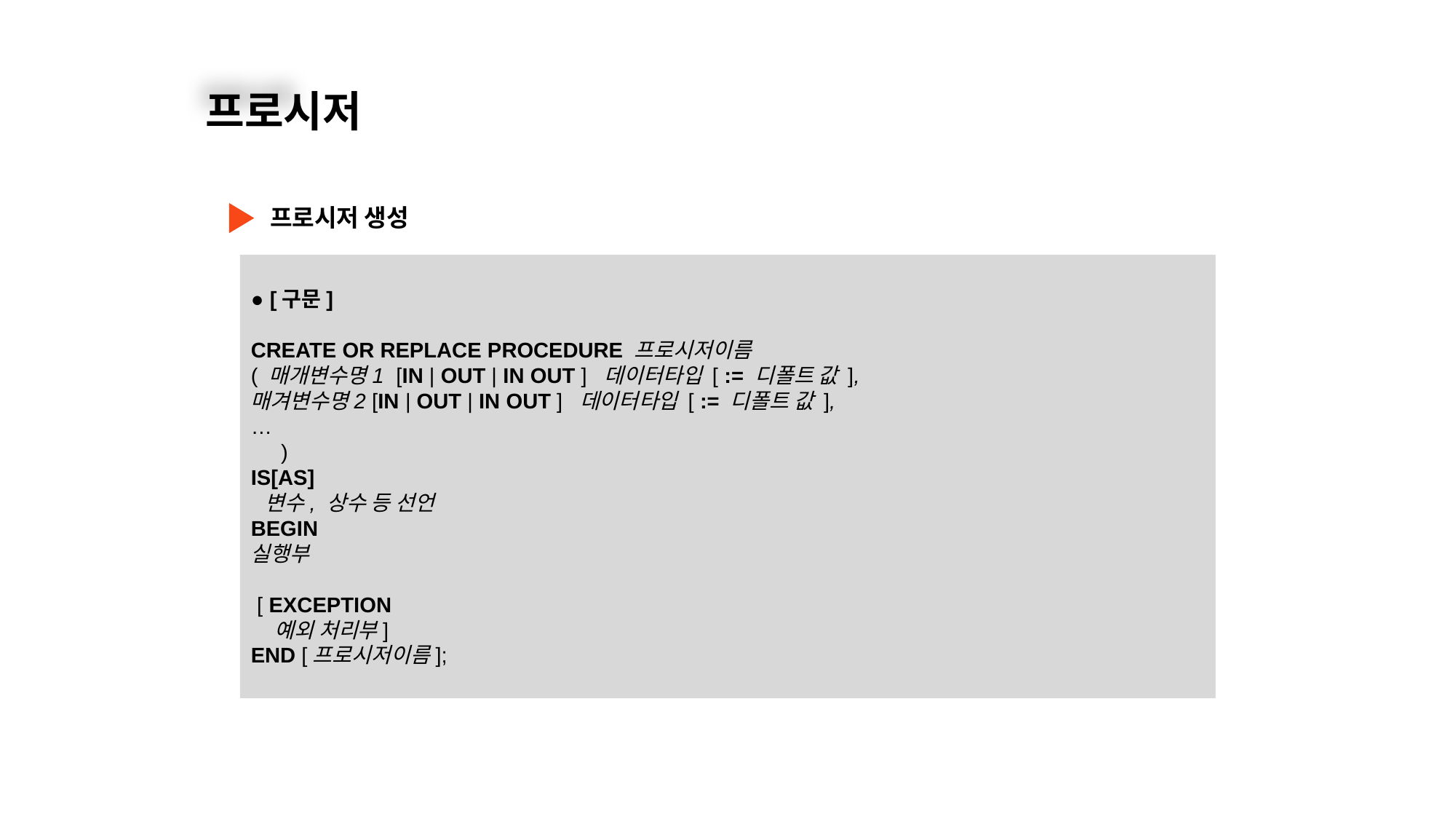

03
프로시저

프로시저 생성

● [구문]

CREATE OR REPLACE PROCEDURE 프로시저이름
( 매개변수명1  [IN | OUT | IN OUT ]  데이터타입 [ := 디폴트 값 ],
매겨변수명2 [IN | OUT | IN OUT ]  데이터타입 [ := 디폴트 값 ],
…
     )
IS[AS]
  변수, 상수 등 선언
BEGIN
실행부

 [ EXCEPTION
    예외 처리부]
END [프로시저이름];